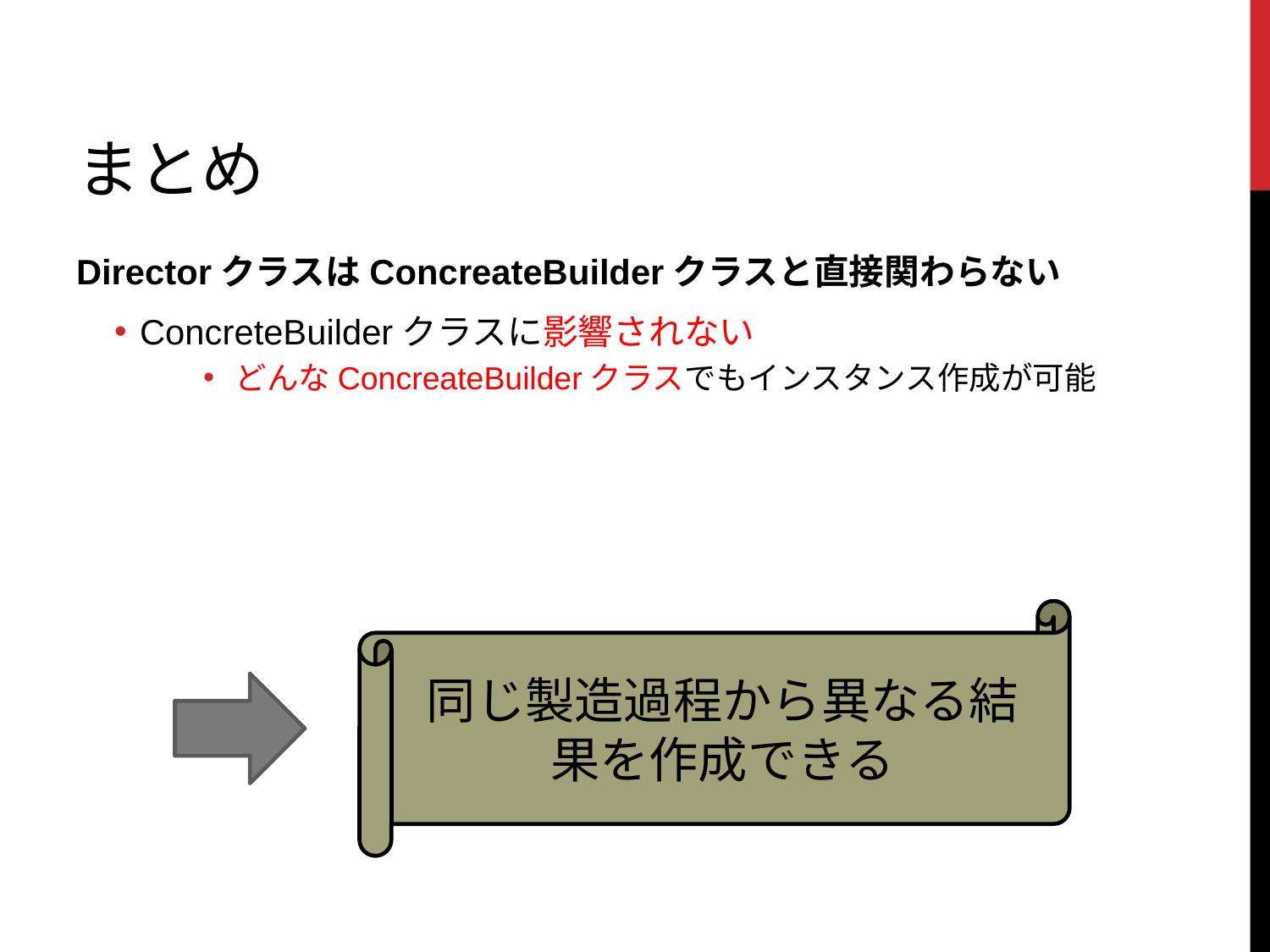

# まとめ
DirectorクラスはConcreateBuilderクラスと直接関わらない
ConcreteBuilderクラスに影響されない
どんなConcreateBuilderクラスでもインスタンス作成が可能

同じ製造過程から異なる結果を作成できる